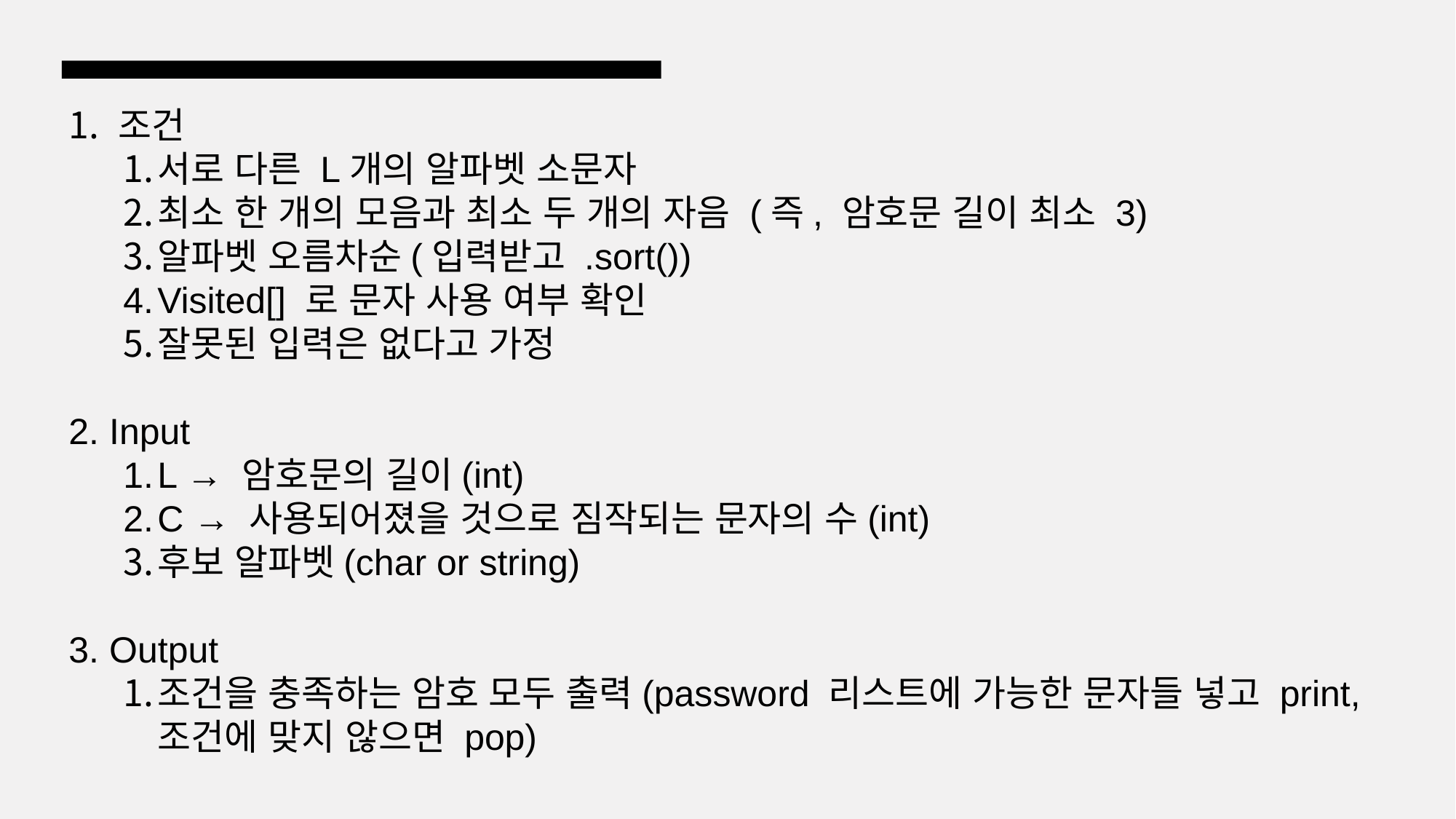

조건
서로 다른 L개의 알파벳 소문자
최소 한 개의 모음과 최소 두 개의 자음 (즉, 암호문 길이 최소 3)
알파벳 오름차순(입력받고 .sort())
Visited[] 로 문자 사용 여부 확인
잘못된 입력은 없다고 가정

 Input
L → 암호문의 길이(int)
C → 사용되어졌을 것으로 짐작되는 문자의 수(int)
후보 알파벳(char or string)

 Output
조건을 충족하는 암호 모두 출력(password 리스트에 가능한 문자들 넣고 print, 조건에 맞지 않으면 pop)